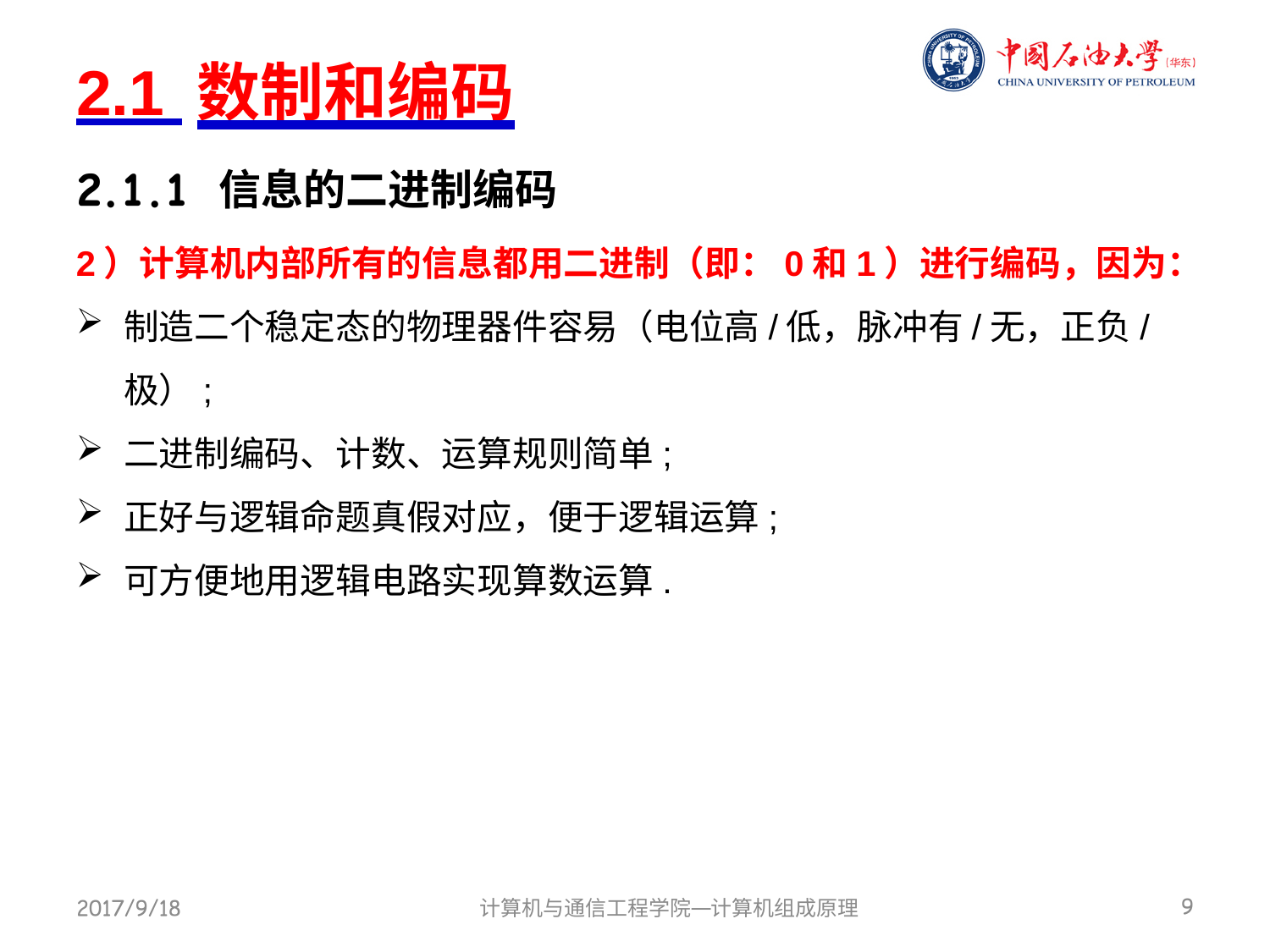

# 2.1 数制和编码
2.1.1 信息的二进制编码
2）计算机内部所有的信息都用二进制（即：0和1）进行编码，因为：
制造二个稳定态的物理器件容易（电位高/低，脉冲有/无，正负/极）;
二进制编码、计数、运算规则简单;
正好与逻辑命题真假对应，便于逻辑运算;
可方便地用逻辑电路实现算数运算.

2017/9/18
计算机与通信工程学院—计算机组成原理
9